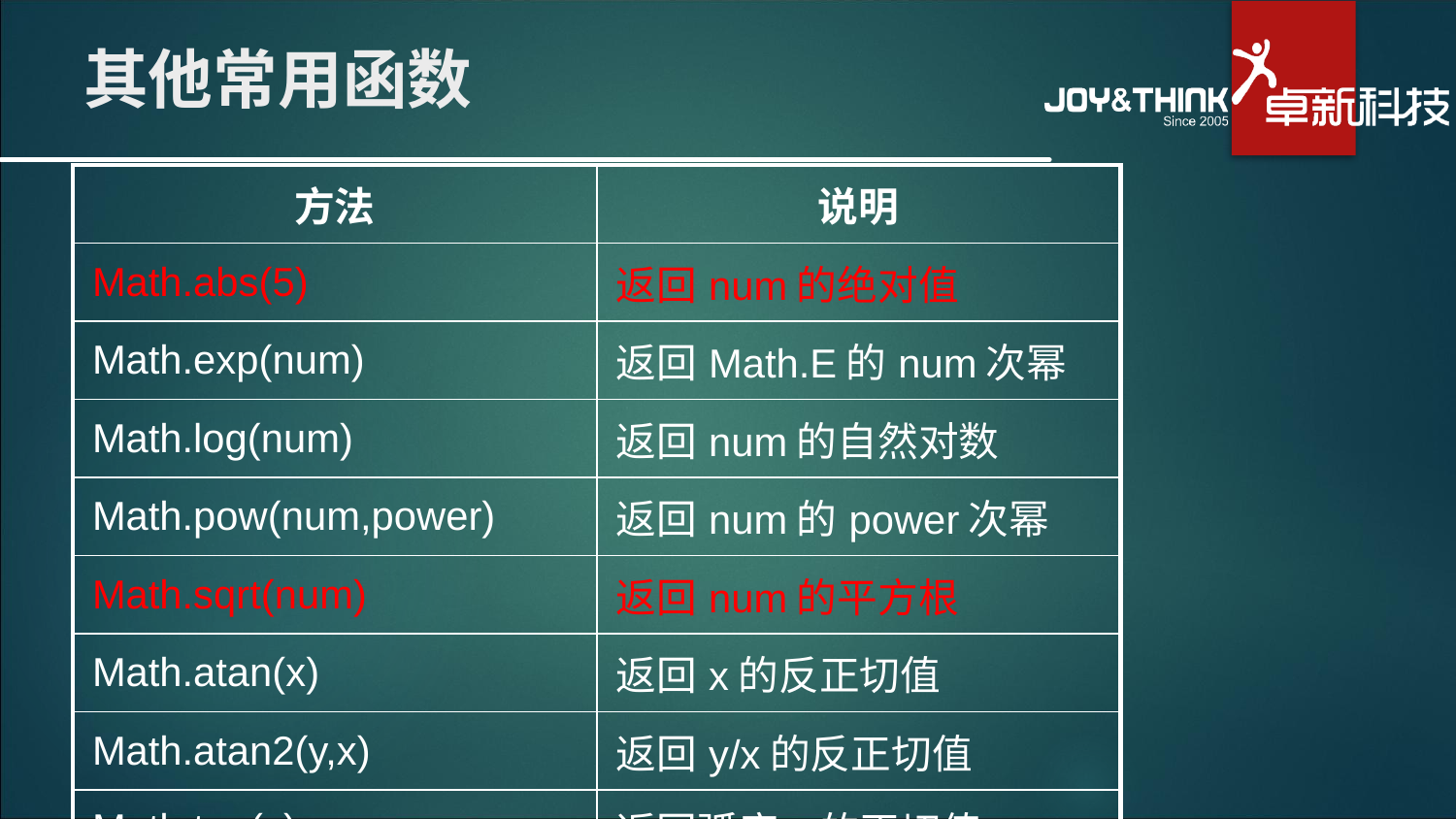

# 其他常用函数
| 方法 | 说明 |
| --- | --- |
| Math.abs(5) | 返回num的绝对值 |
| Math.exp(num) | 返回Math.E的num次幂 |
| Math.log(num) | 返回num的自然对数 |
| Math.pow(num,power) | 返回num的power次幂 |
| Math.sqrt(num) | 返回num的平方根 |
| Math.atan(x) | 返回x的反正切值 |
| Math.atan2(y,x) | 返回y/x的反正切值 |
| Math.tan(x) | 返回弧度x的正切值 |